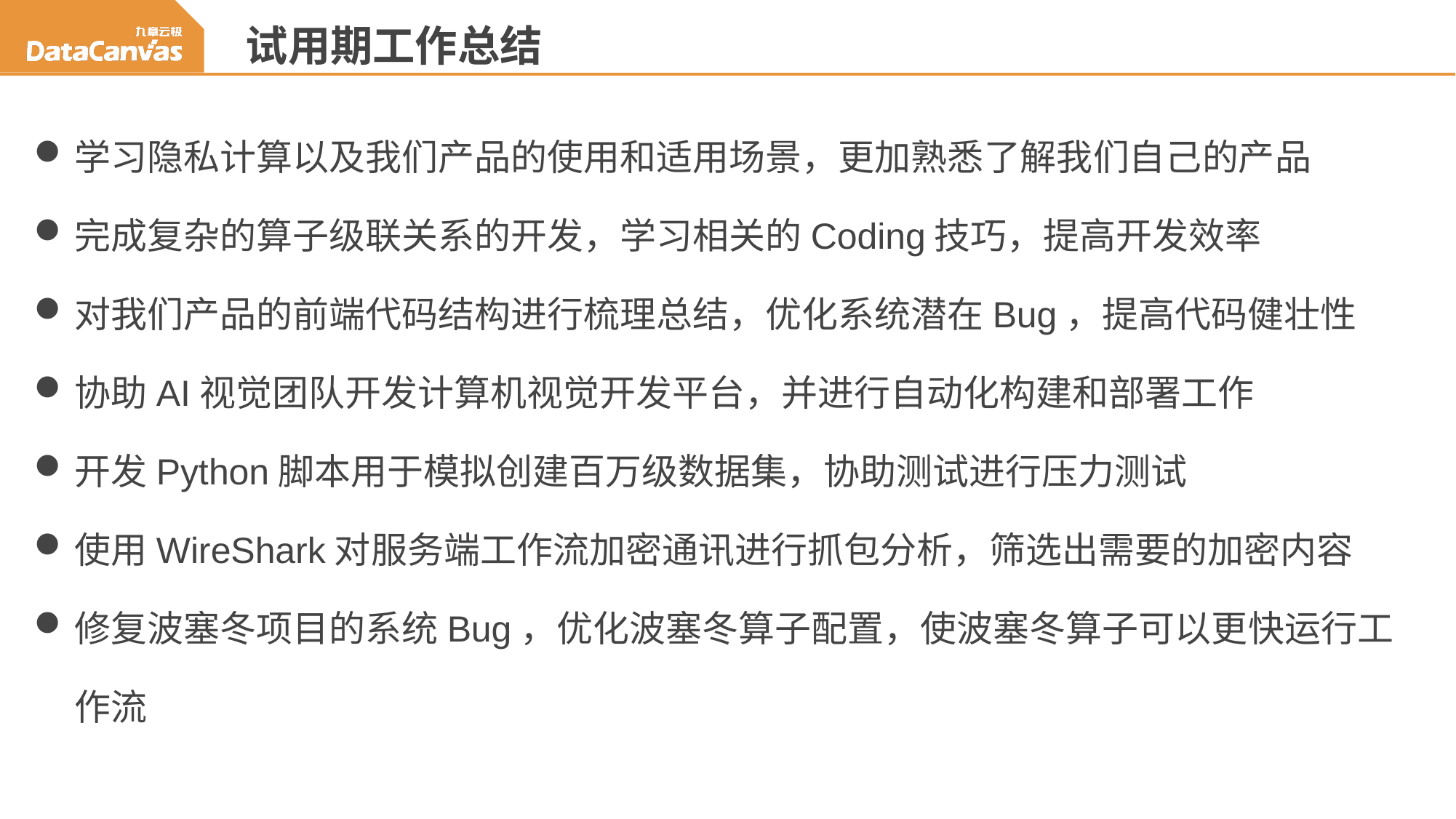

试用期工作总结
学习隐私计算以及我们产品的使用和适用场景，更加熟悉了解我们自己的产品
完成复杂的算子级联关系的开发，学习相关的Coding技巧，提高开发效率
对我们产品的前端代码结构进行梳理总结，优化系统潜在Bug，提高代码健壮性
协助AI视觉团队开发计算机视觉开发平台，并进行自动化构建和部署工作
开发Python脚本用于模拟创建百万级数据集，协助测试进行压力测试
使用WireShark对服务端工作流加密通讯进行抓包分析，筛选出需要的加密内容
修复波塞冬项目的系统Bug，优化波塞冬算子配置，使波塞冬算子可以更快运行工作流